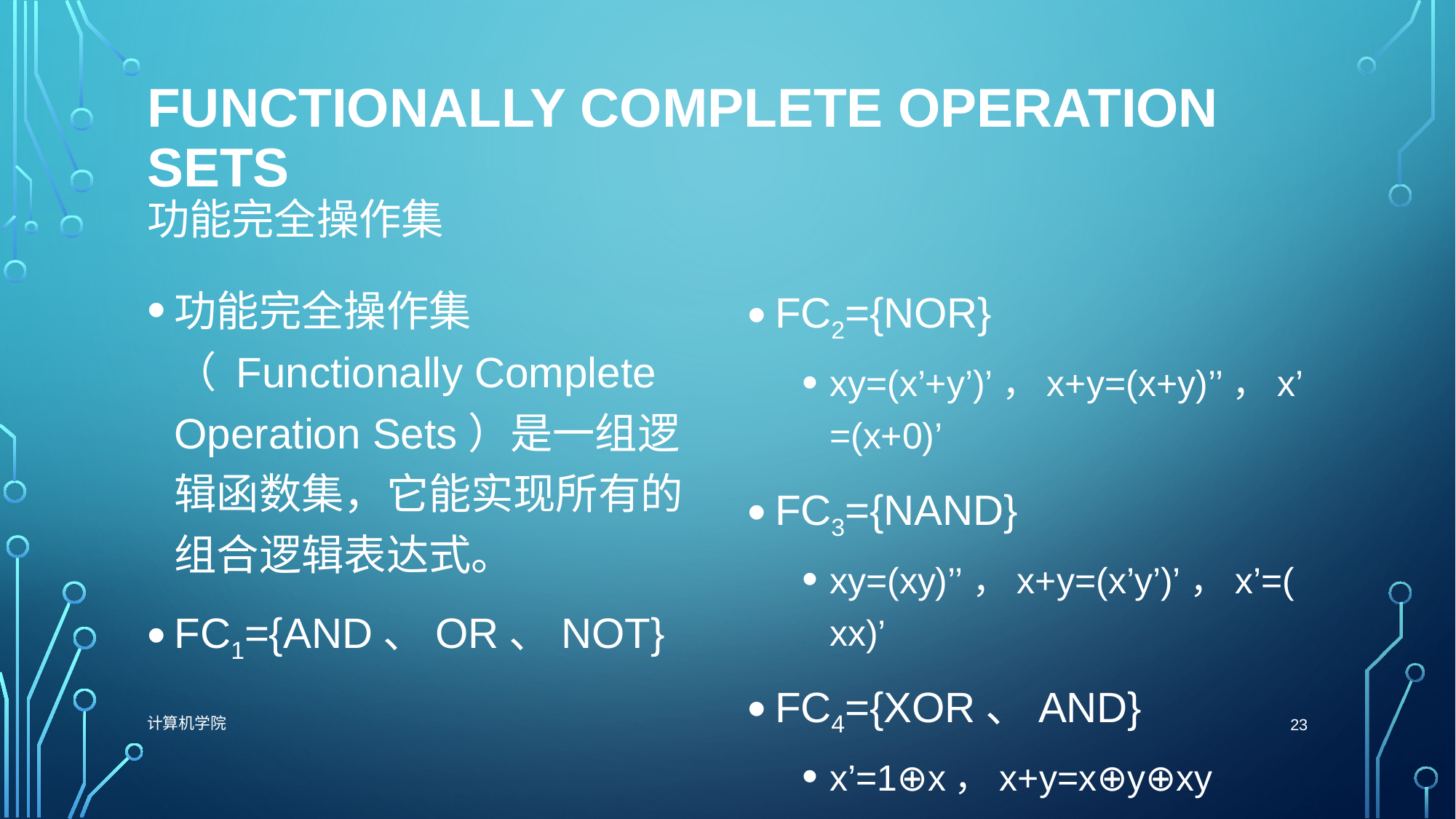

# Functionally Complete Operation Sets 功能完全操作集
功能完全操作集（ Functionally Complete Operation Sets）是一组逻辑函数集，它能实现所有的组合逻辑表达式。
FC1={AND、OR、NOT}

FC2={NOR}
xy=(x’+y’)’，x+y=(x+y)’’，x’=(x+0)’
FC3={NAND}
xy=(xy)’’，x+y=(x’y’)’，x’=(xx)’
FC4={XOR、AND}
x’=1⊕x，x+y=x⊕y⊕xy
23
计算机学院